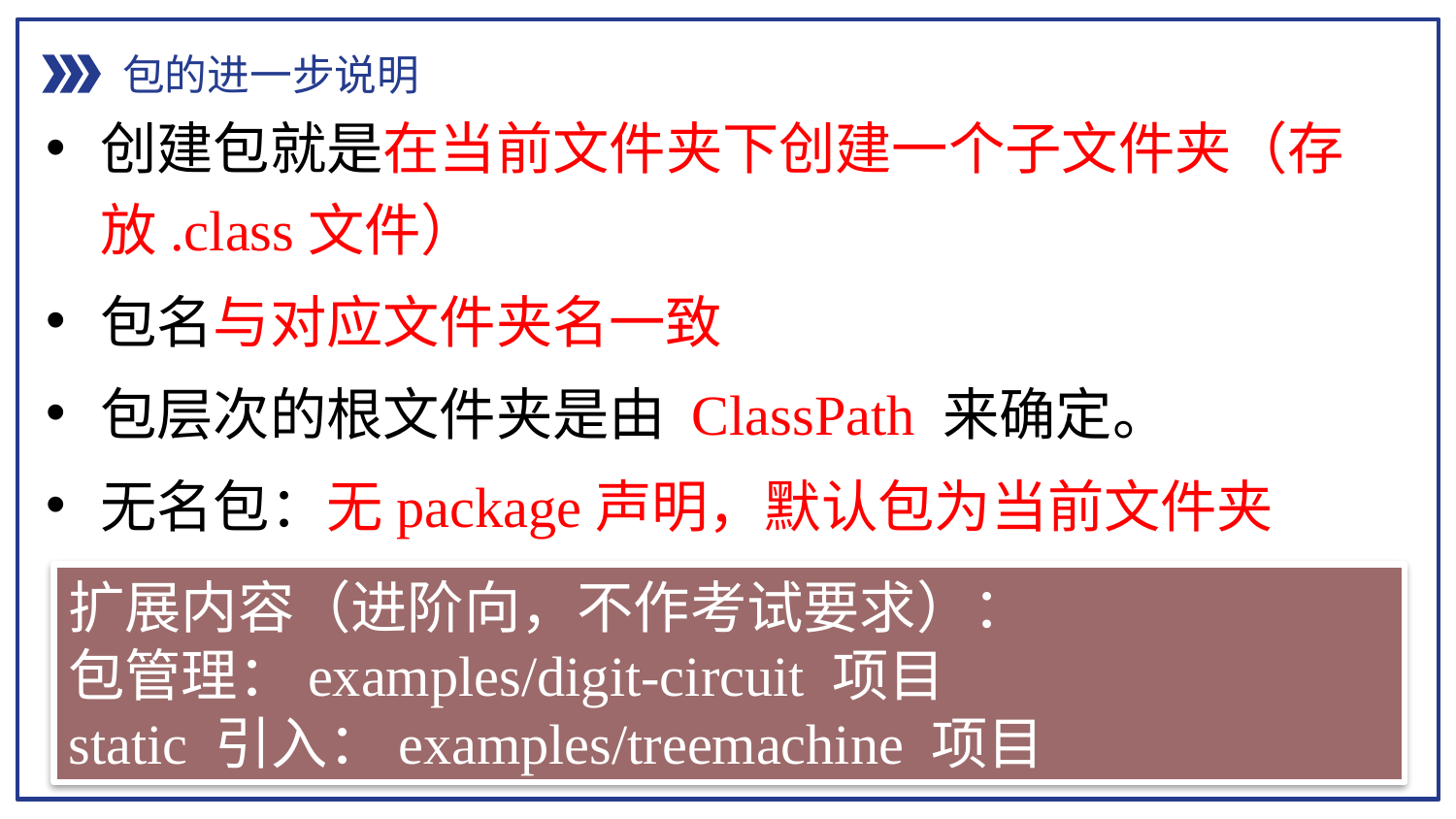

包的进一步说明

创建包就是在当前文件夹下创建一个子文件夹（存放.class文件）
包名与对应文件夹名一致
包层次的根文件夹是由 ClassPath 来确定。
无名包：无package声明，默认包为当前文件夹
扩展内容（进阶向，不作考试要求）：
包管理：examples/digit-circuit 项目
static 引入：examples/treemachine 项目